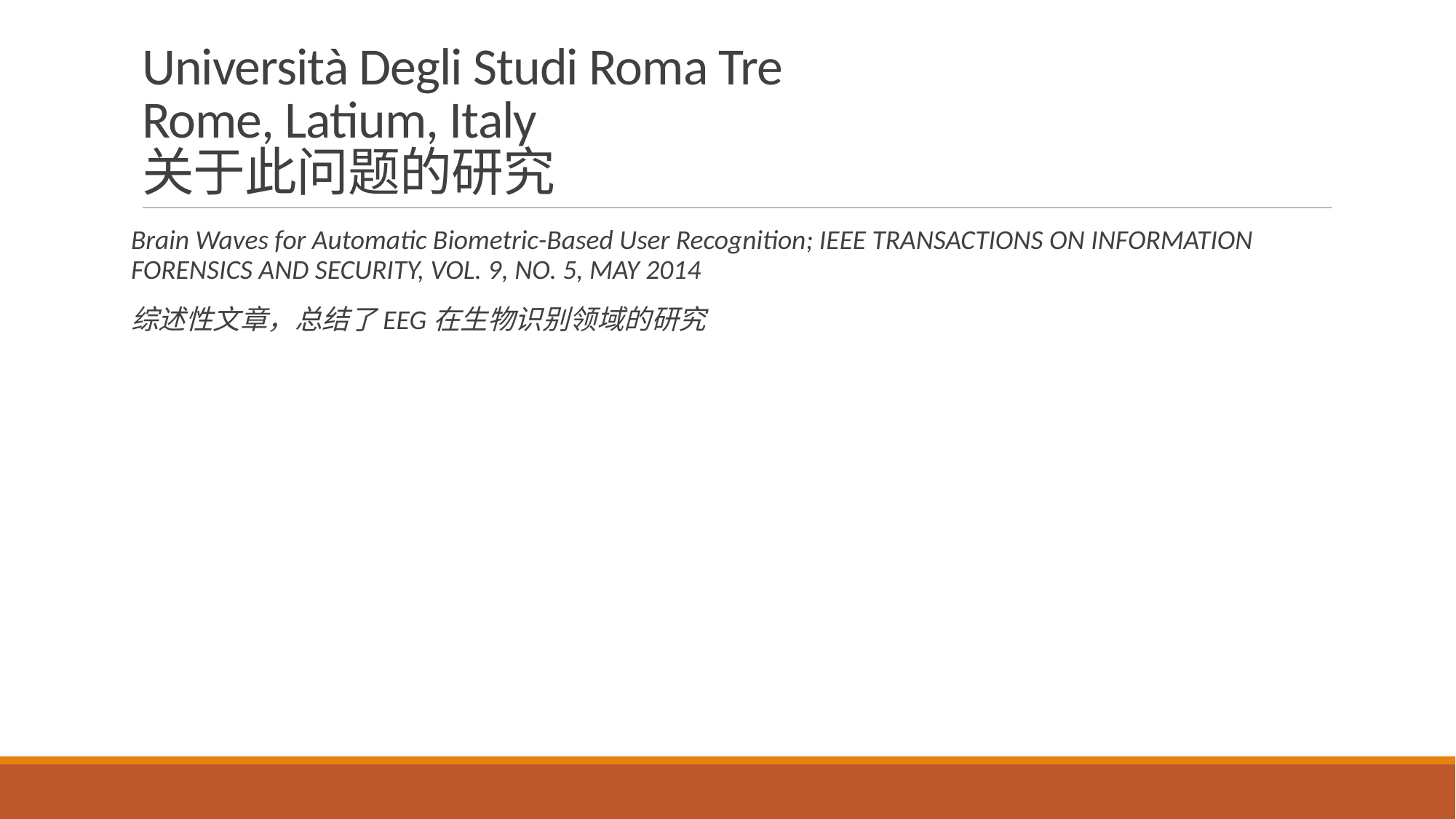

# Università Degli Studi Roma Tre Rome, Latium, Italy 关于此问题的研究
Brain Waves for Automatic Biometric-Based User Recognition; IEEE TRANSACTIONS ON INFORMATION FORENSICS AND SECURITY, VOL. 9, NO. 5, MAY 2014
综述性文章，总结了EEG在生物识别领域的研究